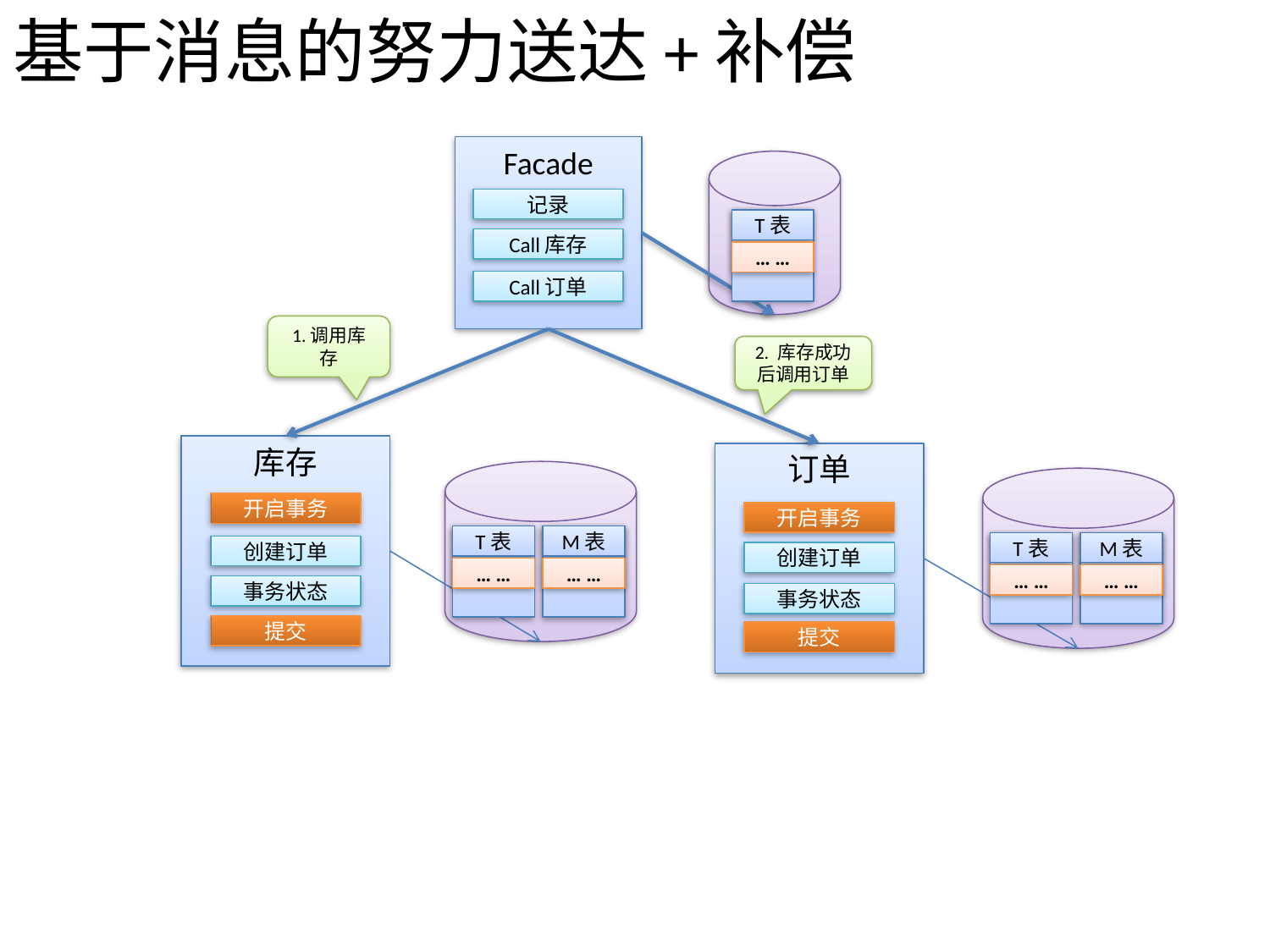

基于消息的努力送达+补偿
Facade

记录
T表

Call库存
… …
Call订单
1.调用库存
2. 库存成功后调用订单
库存
订单

开启事务
开启事务
T表
M表

T表
M表

创建订单
创建订单
… …
… …
… …
… …
事务状态
事务状态
提交
提交